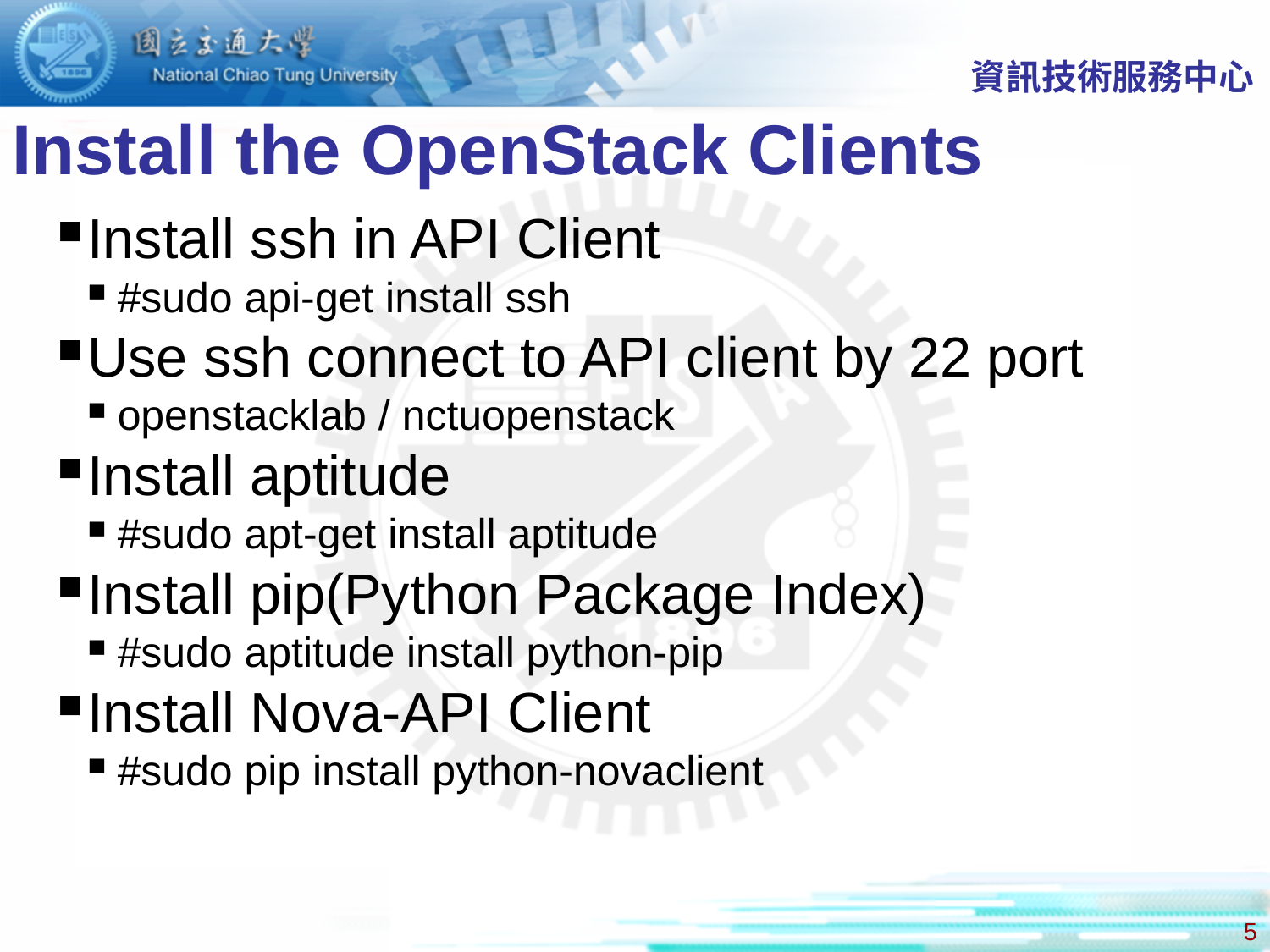

資訊技術服務中心
Install the OpenStack Clients
Install ssh in API Client
#sudo api-get install ssh
Use ssh connect to API client by 22 port
openstacklab / nctuopenstack
Install aptitude
#sudo apt-get install aptitude
Install pip(Python Package Index)
#sudo aptitude install python-pip
Install Nova-API Client
#sudo pip install python-novaclient